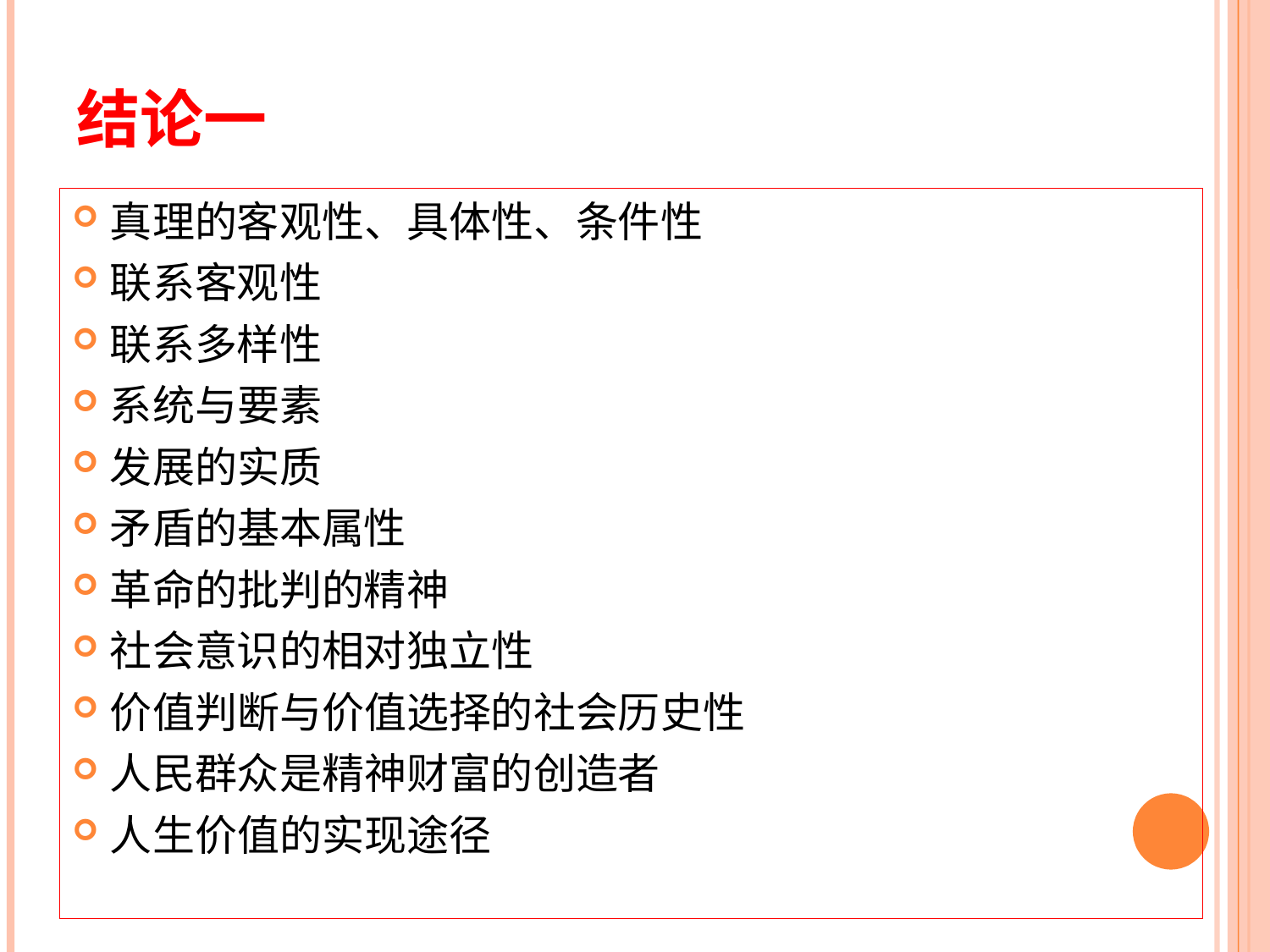

结论一
真理的客观性、具体性、条件性
联系客观性
联系多样性
系统与要素
发展的实质
矛盾的基本属性
革命的批判的精神
社会意识的相对独立性
价值判断与价值选择的社会历史性
人民群众是精神财富的创造者
人生价值的实现途径